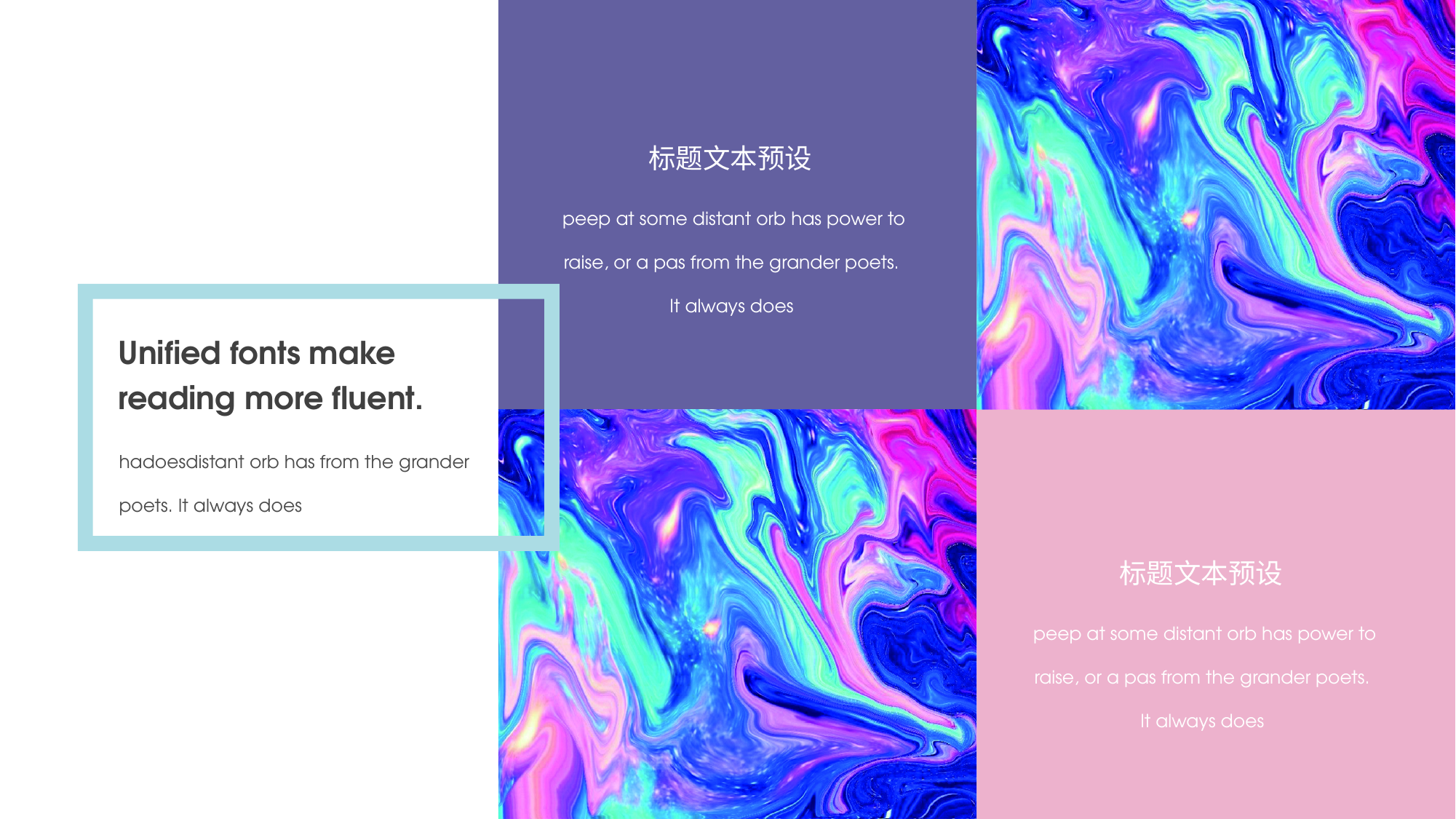

标题文本预设
 peep at some distant orb has power to raise, or a pas from the grander poets. It always does

Unified fonts make
reading more fluent.

hadoesdistant orb has from the grander poets. It always does

标题文本预设
 peep at some distant orb has power to raise, or a pas from the grander poets. It always does